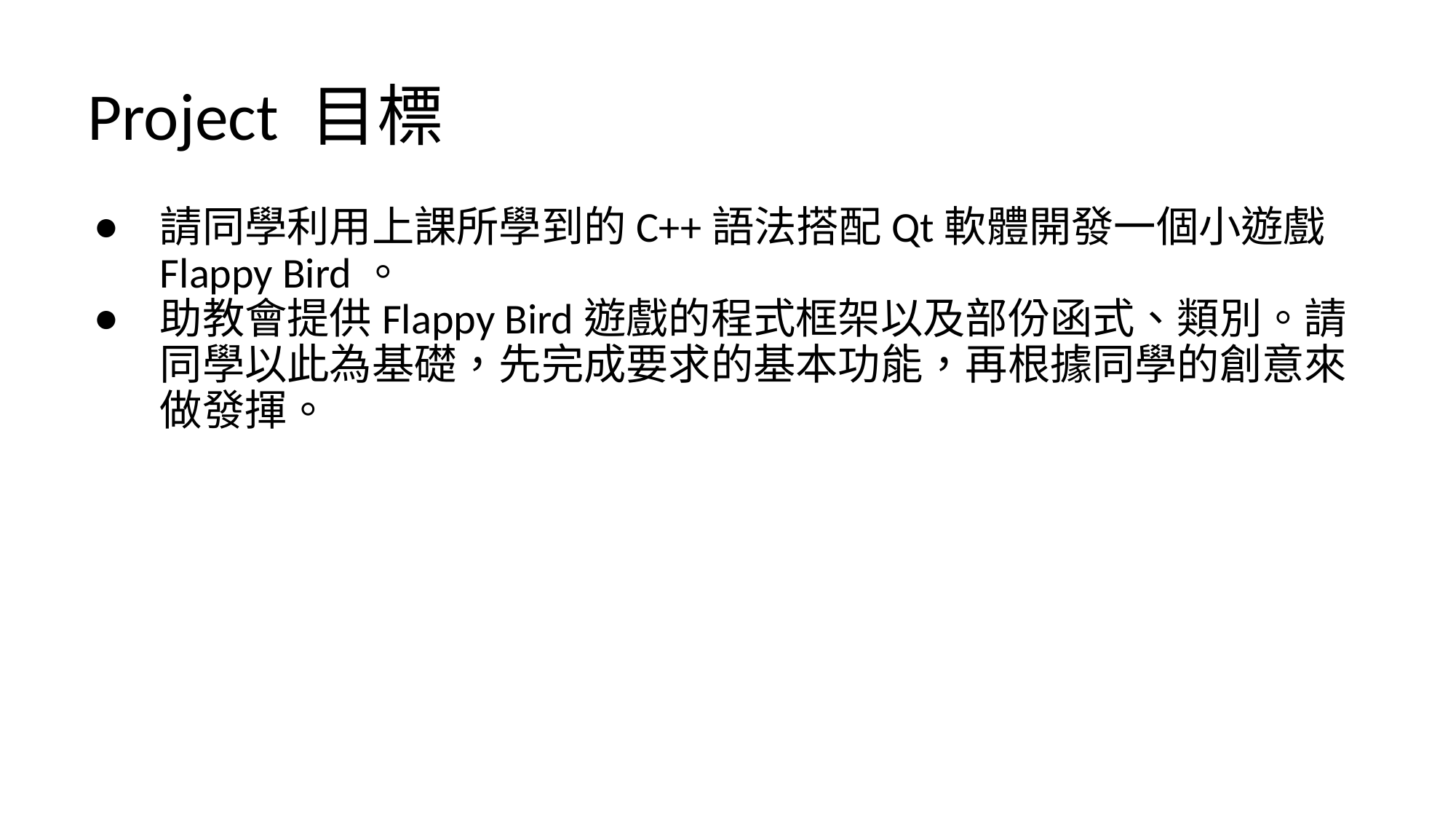

# Project 目標
請同學利用上課所學到的C++語法搭配Qt軟體開發一個小遊戲Flappy Bird。
助教會提供Flappy Bird遊戲的程式框架以及部份函式、類別。請同學以此為基礎，先完成要求的基本功能，再根據同學的創意來做發揮。